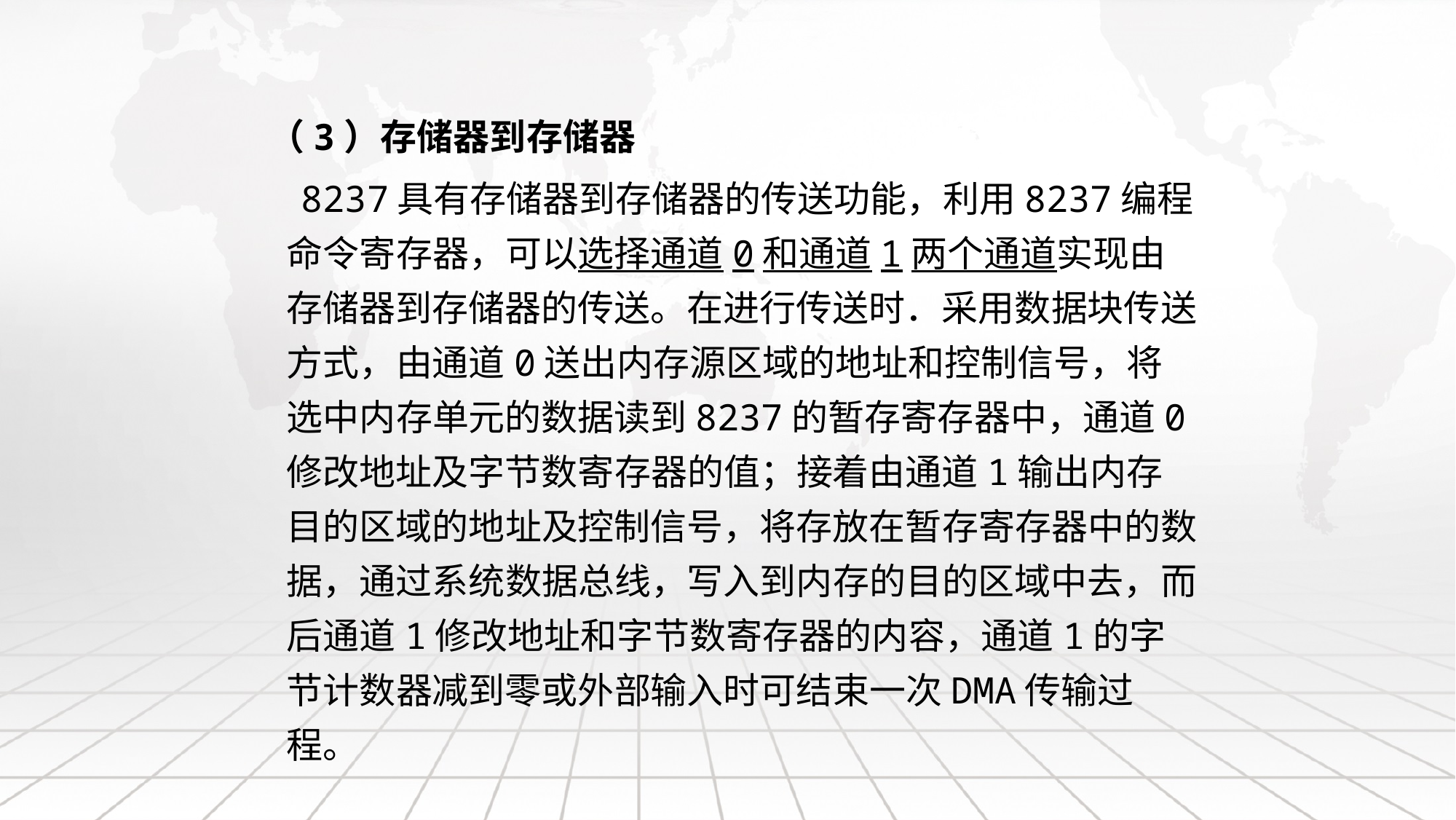

（3）存储器到存储器
    8237具有存储器到存储器的传送功能，利用8237编程命令寄存器，可以选择通道0和通道1两个通道实现由存储器到存储器的传送。在进行传送时．采用数据块传送方式，由通道0送出内存源区域的地址和控制信号，将选中内存单元的数据读到8237的暂存寄存器中，通道0修改地址及字节数寄存器的值；接着由通道1输出内存目的区域的地址及控制信号，将存放在暂存寄存器中的数据，通过系统数据总线，写入到内存的目的区域中去，而后通道1修改地址和字节数寄存器的内容，通道1的字节计数器减到零或外部输入时可结束一次DMA传输过程。